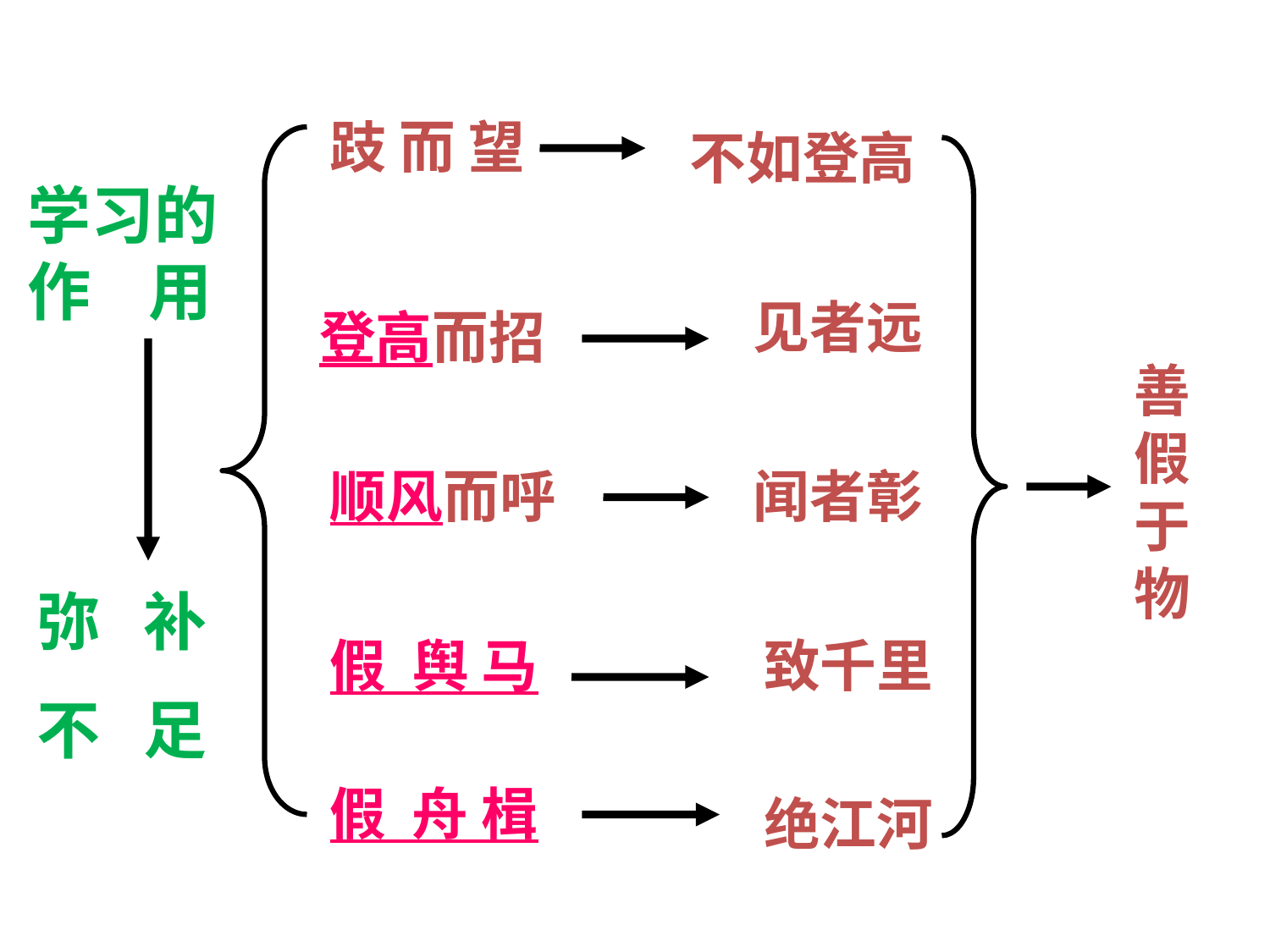

跂 而 望
不如登高

学习的作    用
见者远
闻者彰
致千里
绝江河
登高而招
顺风而呼
假  舆 马
假  舟 楫

善假于物

弥   补
不   足